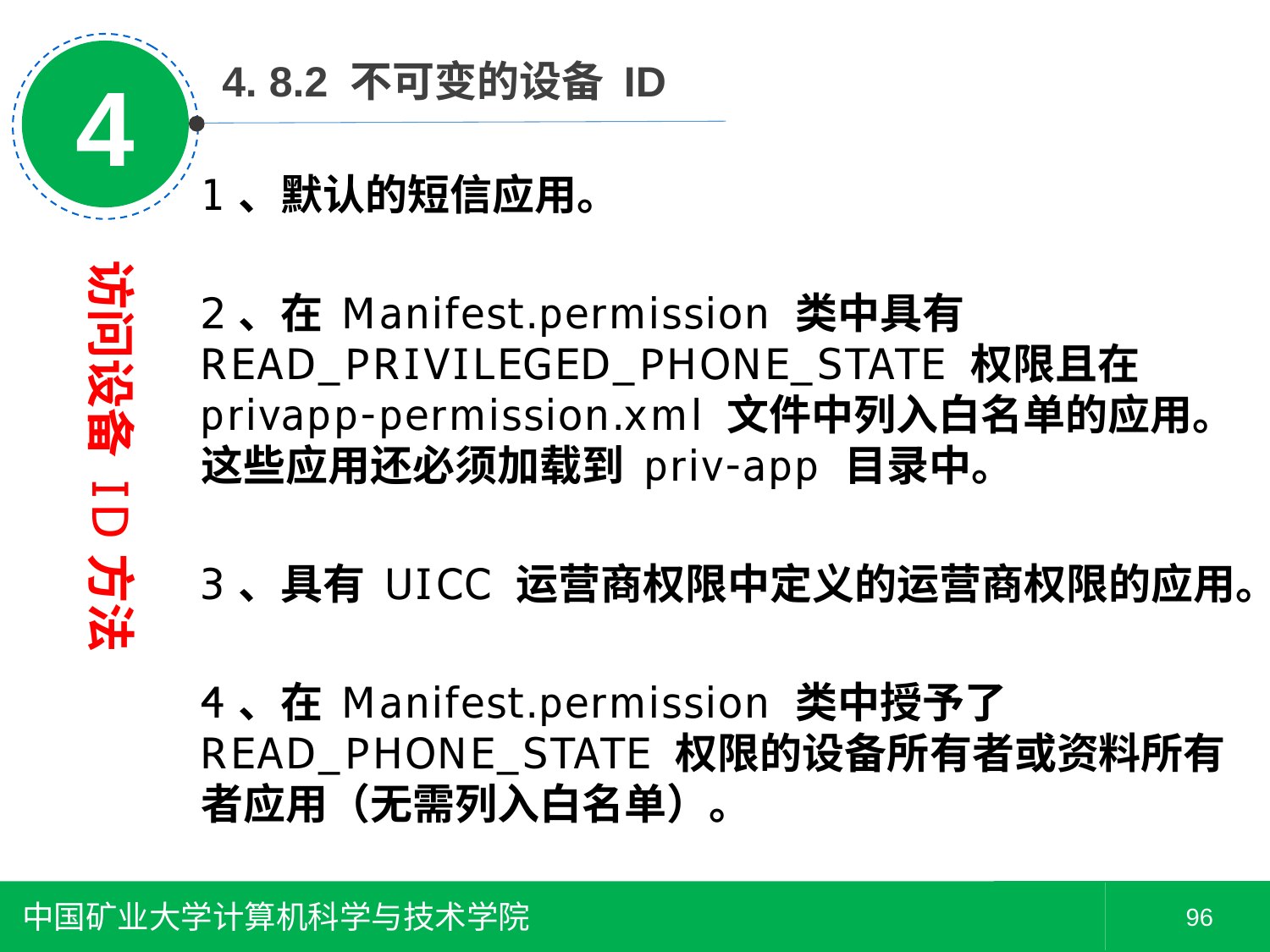

4
  4. 8.2 不可变的设备 ID

1、默认的短信应用。

2、在 Manifest.permission 类中具有 READ_PRIVILEGED_PHONE_STATE 权限且在 privapp-permission.xml 文件中列入白名单的应用。这些应用还必须加载到 priv-app 目录中。

3、具有 UICC 运营商权限中定义的运营商权限的应用。

4、在 Manifest.permission 类中授予了 READ_PHONE_STATE 权限的设备所有者或资料所有者应用（无需列入白名单）。
访问设备 ID方法